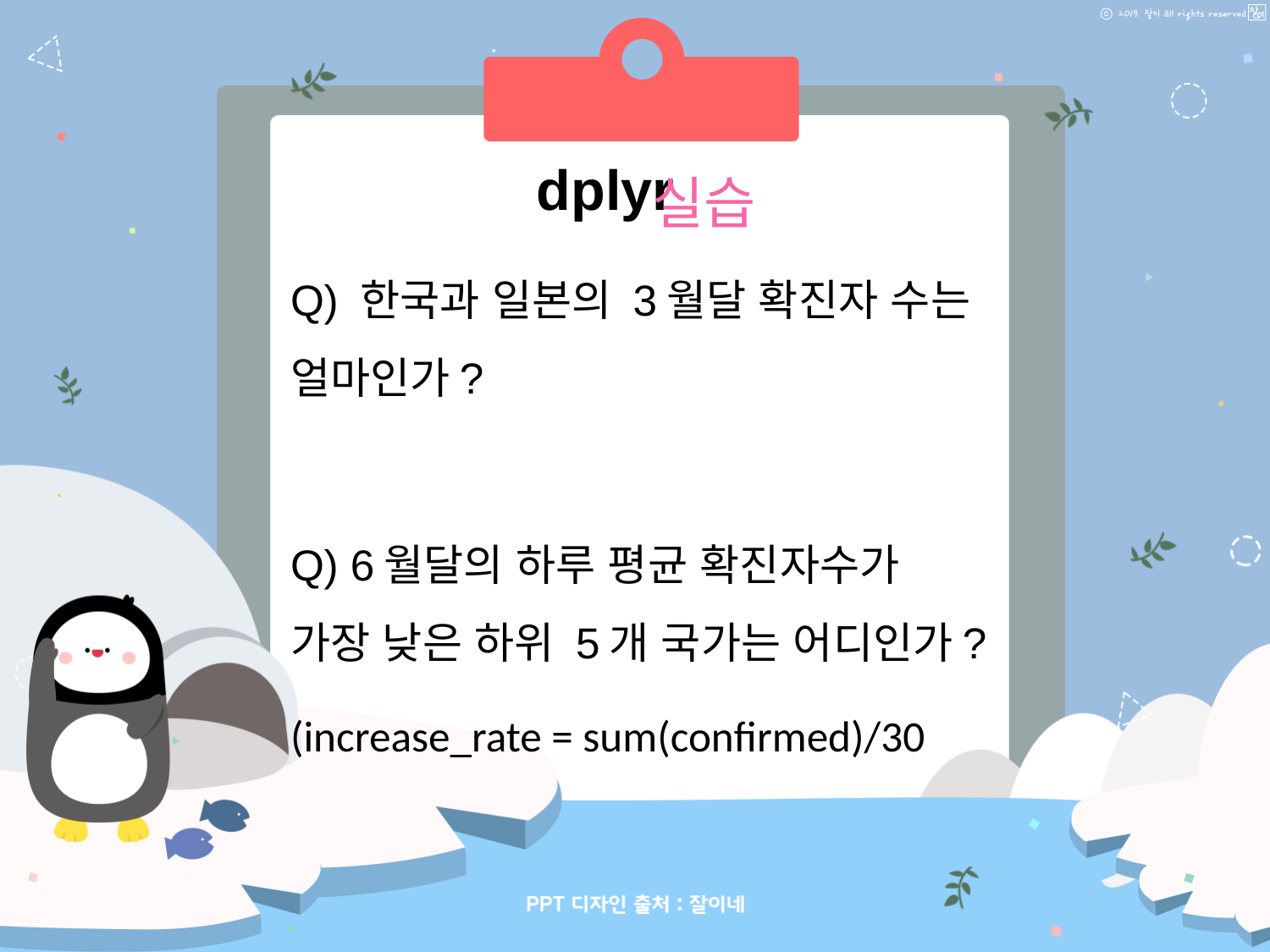

실습
dplyr
Q) 한국과 일본의 3월달 확진자 수는 얼마인가?

Q) 6월달의 하루 평균 확진자수가 가장 낮은 하위 5개 국가는 어디인가?
(increase_rate = sum(confirmed)/30